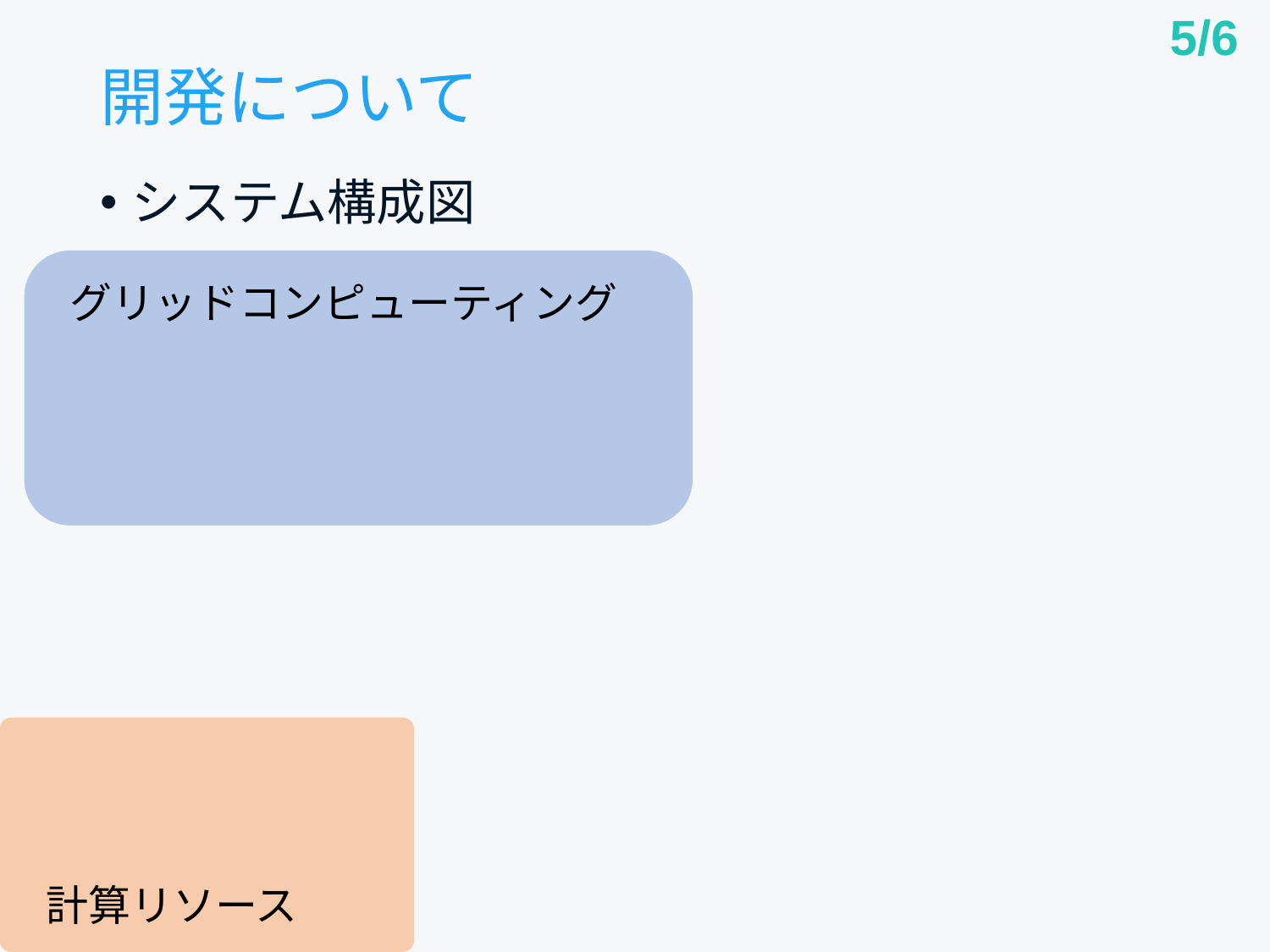

5/6
# 開発について
システム構成図

グリッドコンピューティング

計算リソース